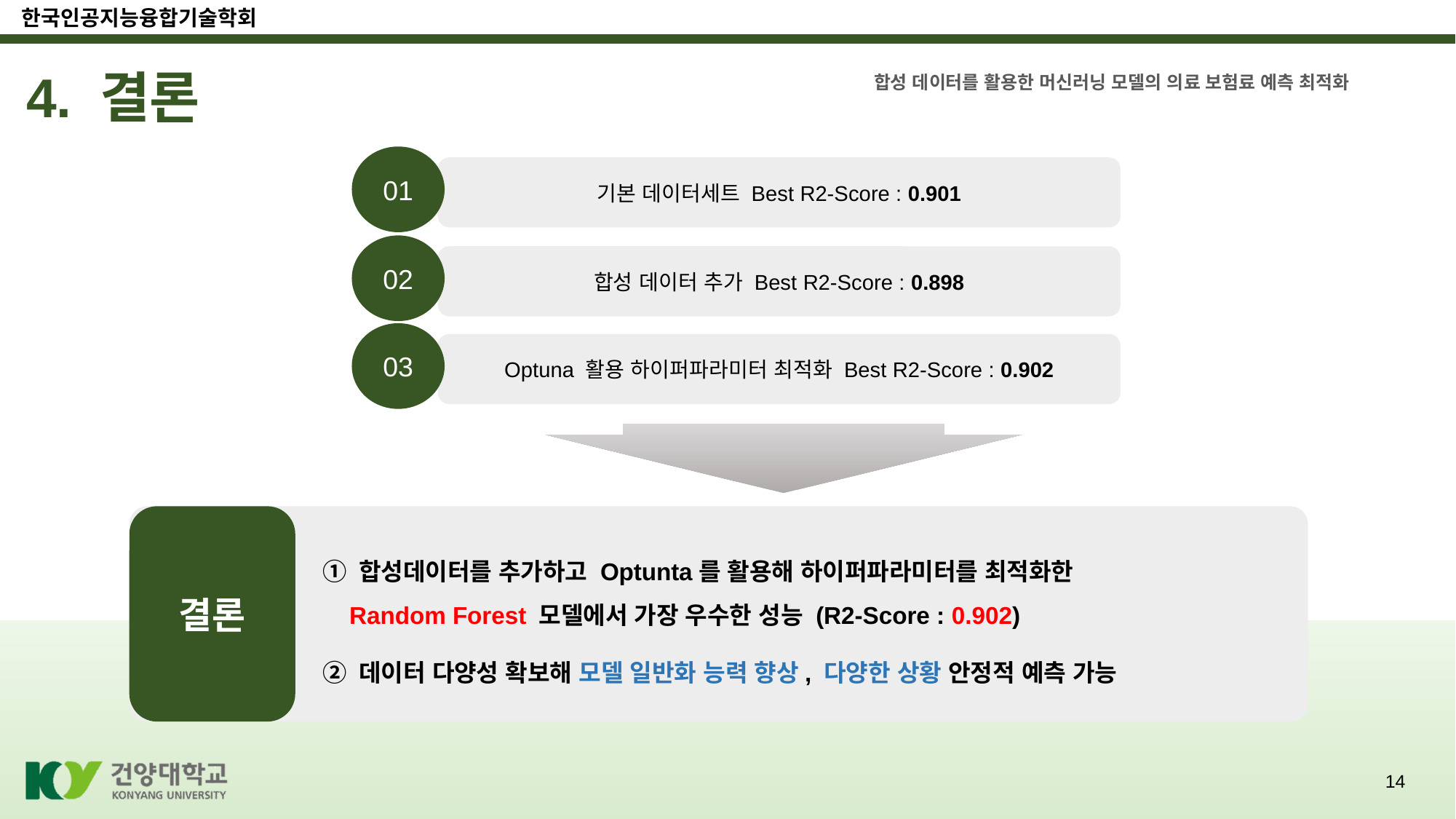

4. 결론
합성 데이터를 활용한 머신러닝 모델의 의료 보험료 예측 최적화
01
기본 데이터세트 Best R2-Score : 0.901
02
합성 데이터 추가 Best R2-Score : 0.898
03
Optuna 활용 하이퍼파라미터 최적화 Best R2-Score : 0.902

결론

① 합성데이터를 추가하고 Optunta를 활용해 하이퍼파라미터를 최적화한
    Random Forest 모델에서 가장 우수한 성능 (R2-Score : 0.902)
② 데이터 다양성 확보해 모델 일반화 능력 향상, 다양한 상황 안정적 예측 가능
14